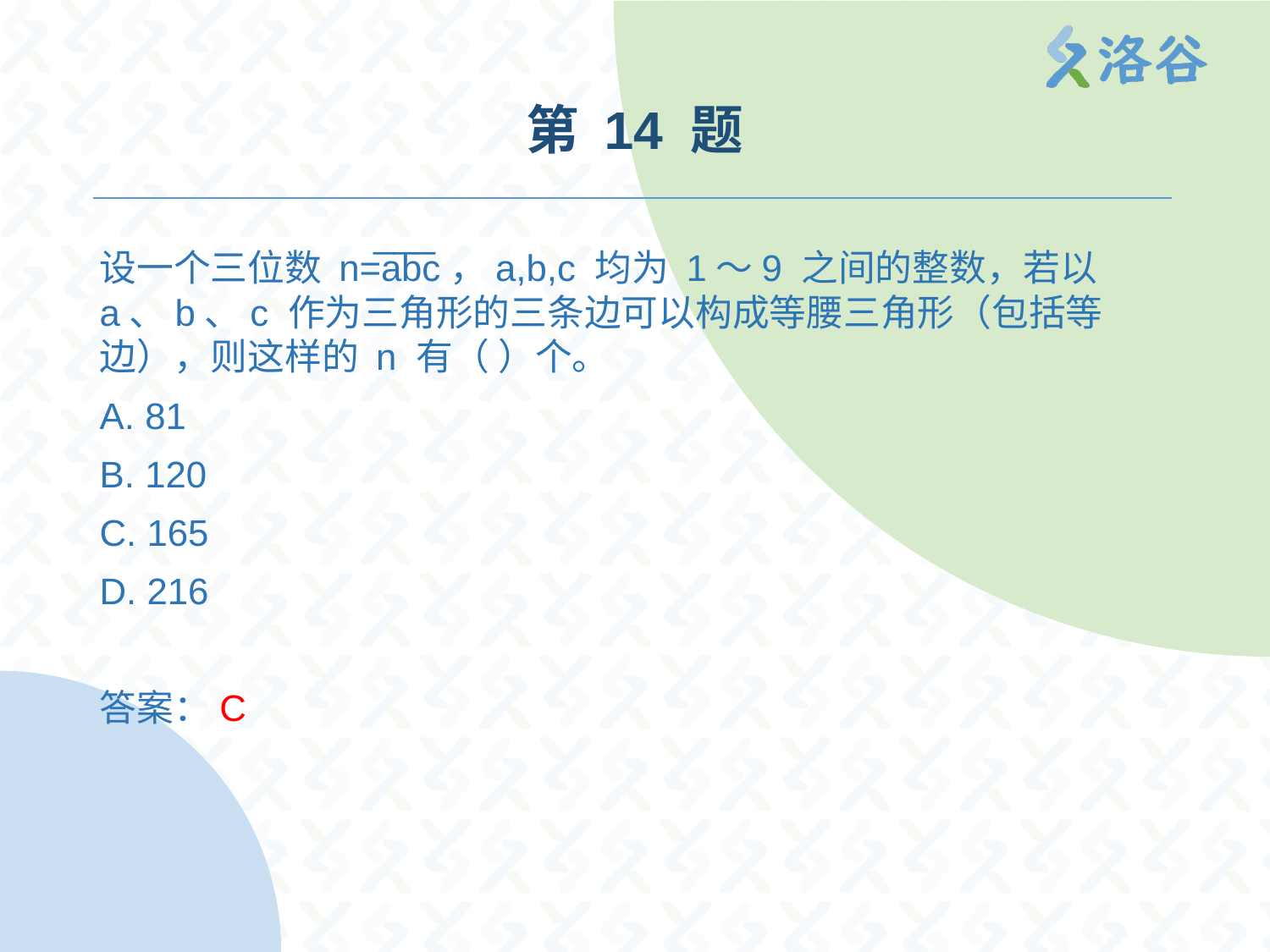

# 第 14 题
___

设一个三位数 n=abc，a,b,c 均为 1～9 之间的整数，若以 a、b、c 作为三角形的三条边可以构成等腰三角形（包括等边），则这样的 n 有（ ）个。
A. 81
B. 120
C. 165
D. 216

答案：C